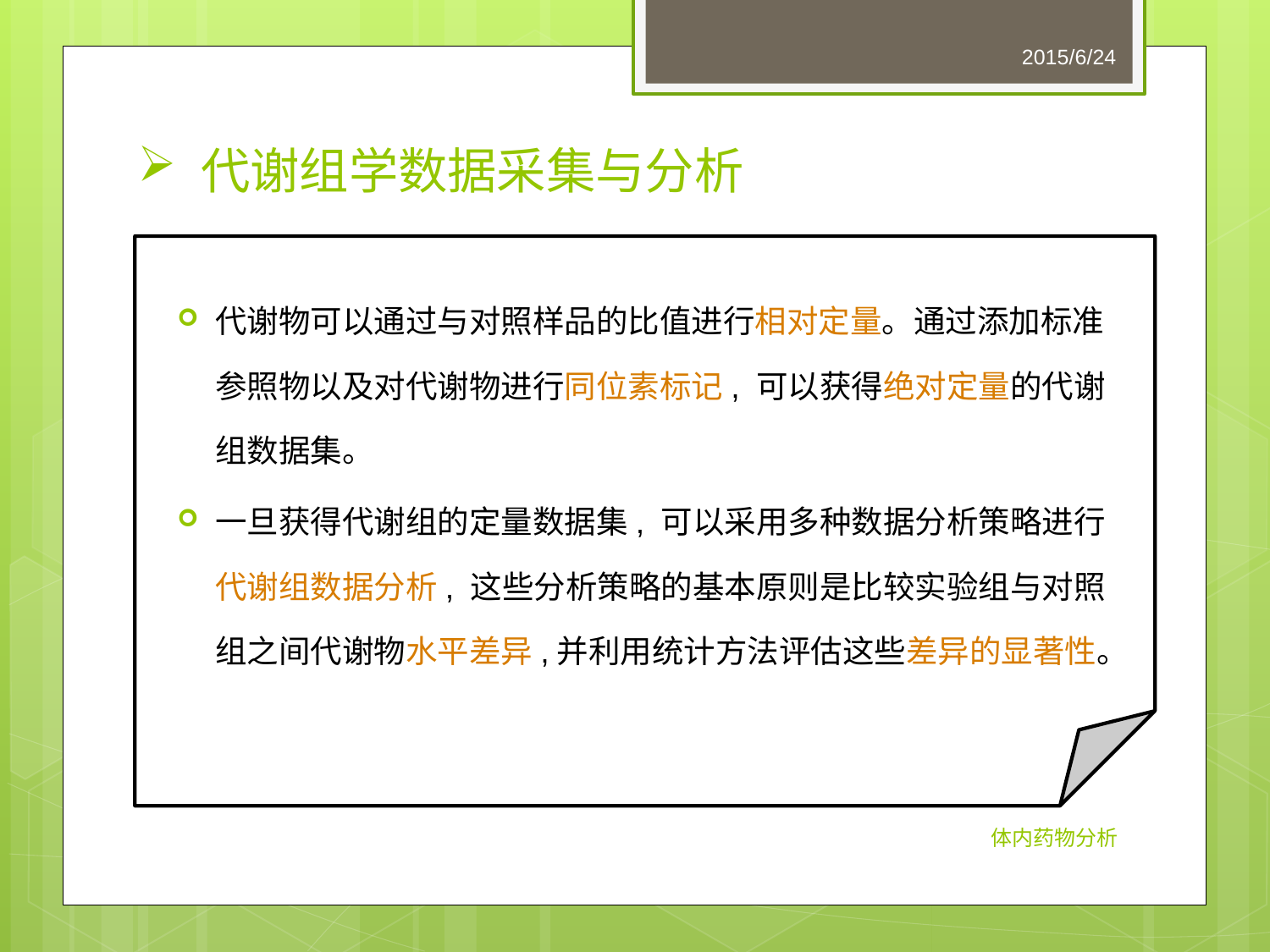

2015/6/24
# 代谢组学数据采集与分析

代谢物可以通过与对照样品的比值进行相对定量。通过添加标准参照物以及对代谢物进行同位素标记, 可以获得绝对定量的代谢组数据集。
一旦获得代谢组的定量数据集, 可以采用多种数据分析策略进行代谢组数据分析, 这些分析策略的基本原则是比较实验组与对照组之间代谢物水平差异,并利用统计方法评估这些差异的显著性。

体内药物分析